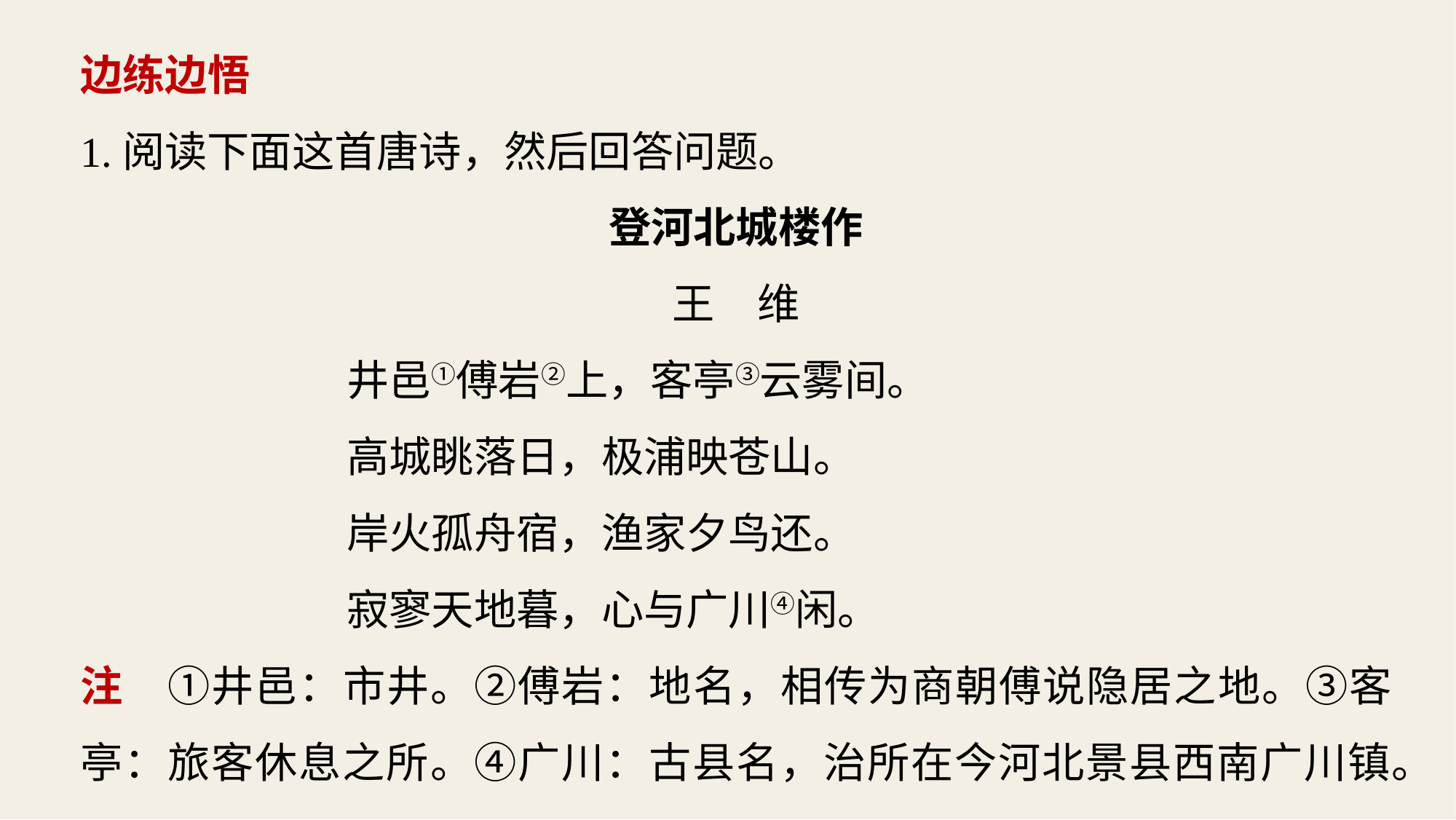

边练边悟
1.阅读下面这首唐诗，然后回答问题。
登河北城楼作
王　维
		    井邑①傅岩②上，客亭③云雾间。
		    高城眺落日，极浦映苍山。
		    岸火孤舟宿，渔家夕鸟还。
		    寂寥天地暮，心与广川④闲。
注　①井邑：市井。②傅岩：地名，相传为商朝傅说隐居之地。③客亭：旅客休息之所。④广川：古县名，治所在今河北景县西南广川镇。